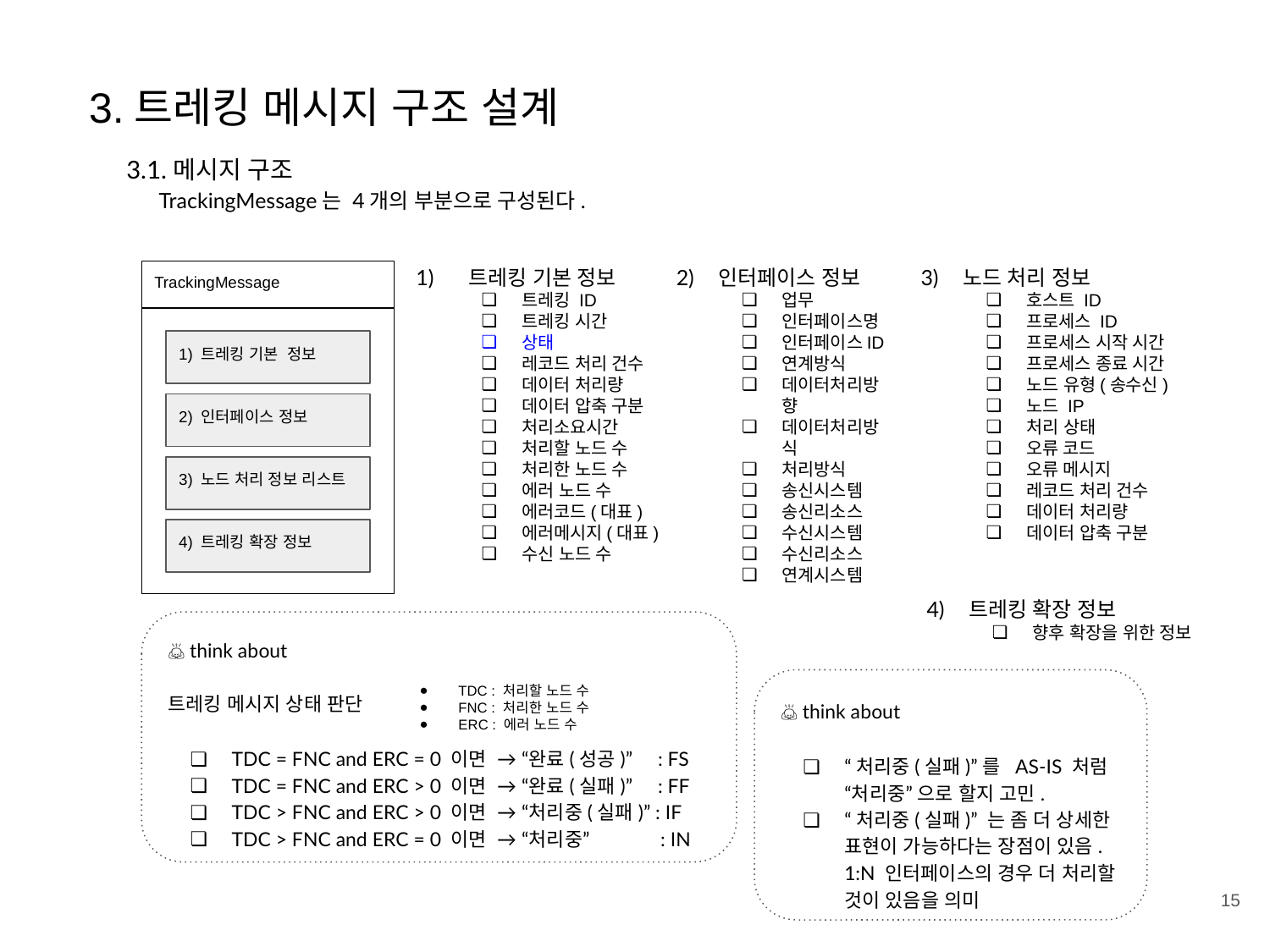

3.트레킹 메시지 구조 설계

3.1.메시지 구조
     TrackingMessage는 4개의 부분으로 구성된다.

 트레킹 기본 정보
트레킹 ID
트레킹 시간
상태
레코드 처리 건수
데이터 처리량
데이터 압축 구분
처리소요시간
처리할 노드 수
처리한 노드 수
에러 노드 수
에러코드(대표)
에러메시지(대표)
수신 노드 수

인터페이스 정보
업무
인터페이스명
인터페이스ID
연계방식
데이터처리방향
데이터처리방식
처리방식
송신시스템
송신리소스
수신시스템
수신리소스
연계시스템

노드 처리 정보
호스트 ID
프로세스 ID
프로세스 시작 시간
프로세스 종료 시간
노드 유형(송수신)
노드 IP
처리 상태
오류 코드
오류 메시지
레코드 처리 건수
데이터 처리량
데이터 압축 구분
| TrackingMessage |
| --- |
|  |
1) 트레킹 기본  정보
2) 인터페이스 정보
3) 노드 처리 정보 리스트
4) 트레킹 확장 정보
트레킹 확장 정보
향후 확장을 위한 정보

🙇 think about
트레킹 메시지 상태 판단
TDC = FNC and ERC = 0 이면  → “완료(성공)”     : FS
TDC = FNC and ERC > 0 이면  → “완료(실패)”     : FF
TDC > FNC and ERC > 0 이면  → “처리중(실패)” : IF
TDC > FNC and ERC = 0 이면  → “처리중”             : IN
TDC : 처리할 노드 수
FNC : 처리한 노드 수
ERC : 에러 노드 수

🙇 think about
“처리중(실패)”를  AS-IS 처럼 “처리중” 으로 할지 고민.
“처리중(실패)” 는 좀 더 상세한 표현이 가능하다는 장점이 있음.
1:N 인터페이스의 경우 더 처리할 것이 있음을 의미
15